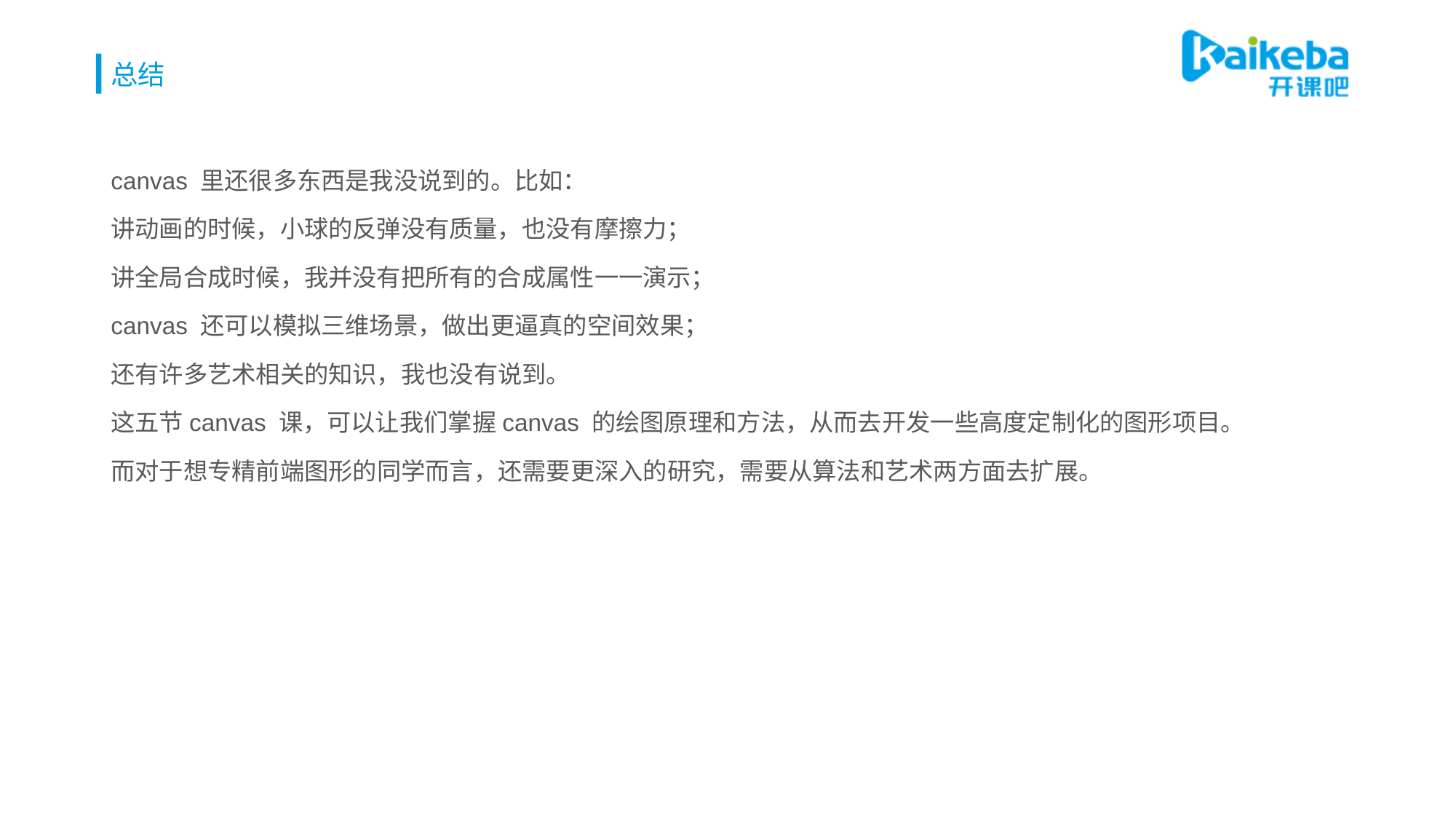

# 总结
canvas 里还很多东西是我没说到的。比如：
讲动画的时候，小球的反弹没有质量，也没有摩擦力；
讲全局合成时候，我并没有把所有的合成属性一一演示；
canvas 还可以模拟三维场景，做出更逼真的空间效果；
还有许多艺术相关的知识，我也没有说到。
这五节canvas 课，可以让我们掌握canvas 的绘图原理和方法，从而去开发一些高度定制化的图形项目。
而对于想专精前端图形的同学而言，还需要更深入的研究，需要从算法和艺术两方面去扩展。